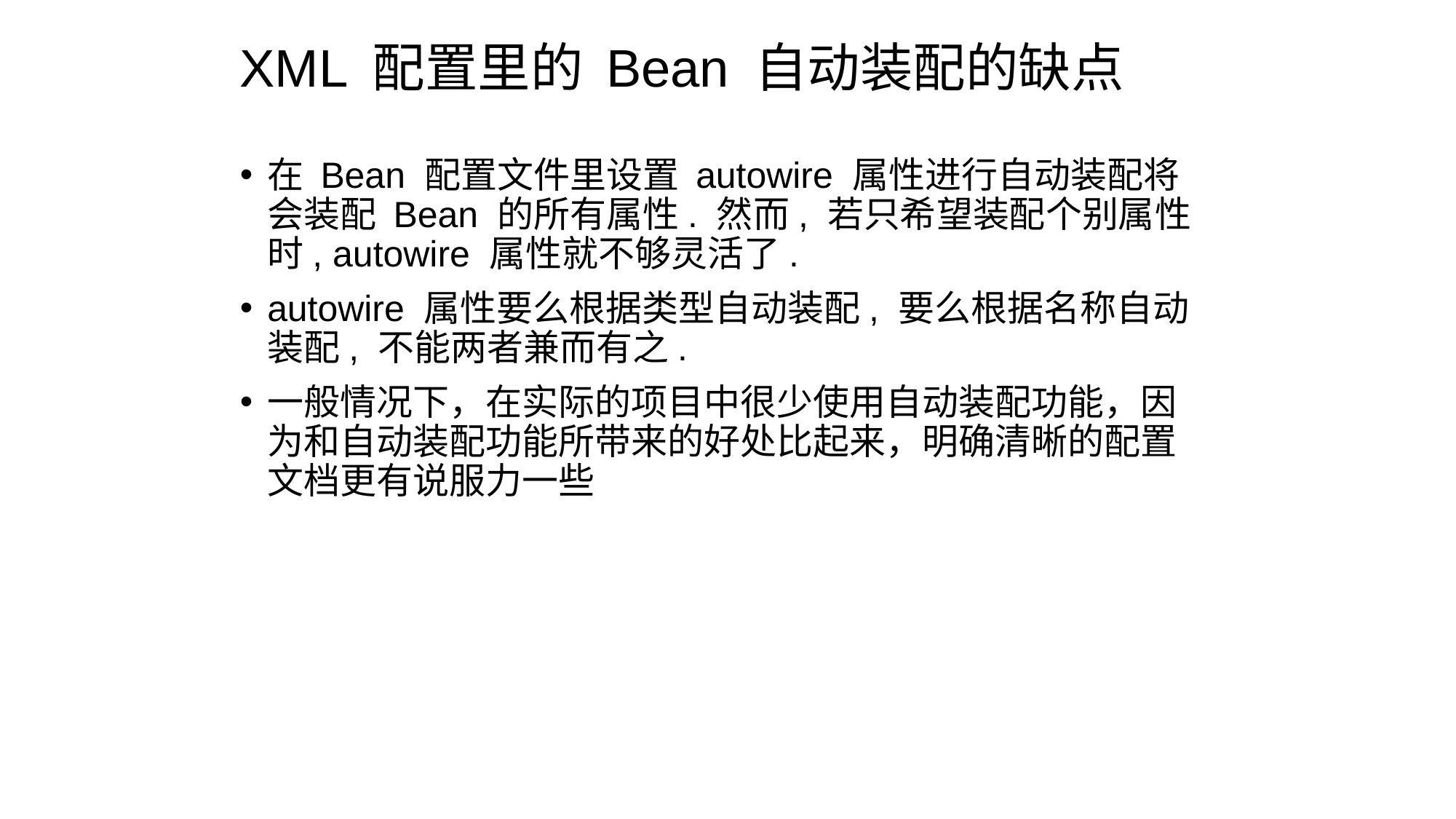

# XML 配置里的 Bean 自动装配的缺点
在 Bean 配置文件里设置 autowire 属性进行自动装配将会装配 Bean 的所有属性. 然而, 若只希望装配个别属性时, autowire 属性就不够灵活了.
autowire 属性要么根据类型自动装配, 要么根据名称自动装配, 不能两者兼而有之.
一般情况下，在实际的项目中很少使用自动装配功能，因为和自动装配功能所带来的好处比起来，明确清晰的配置文档更有说服力一些